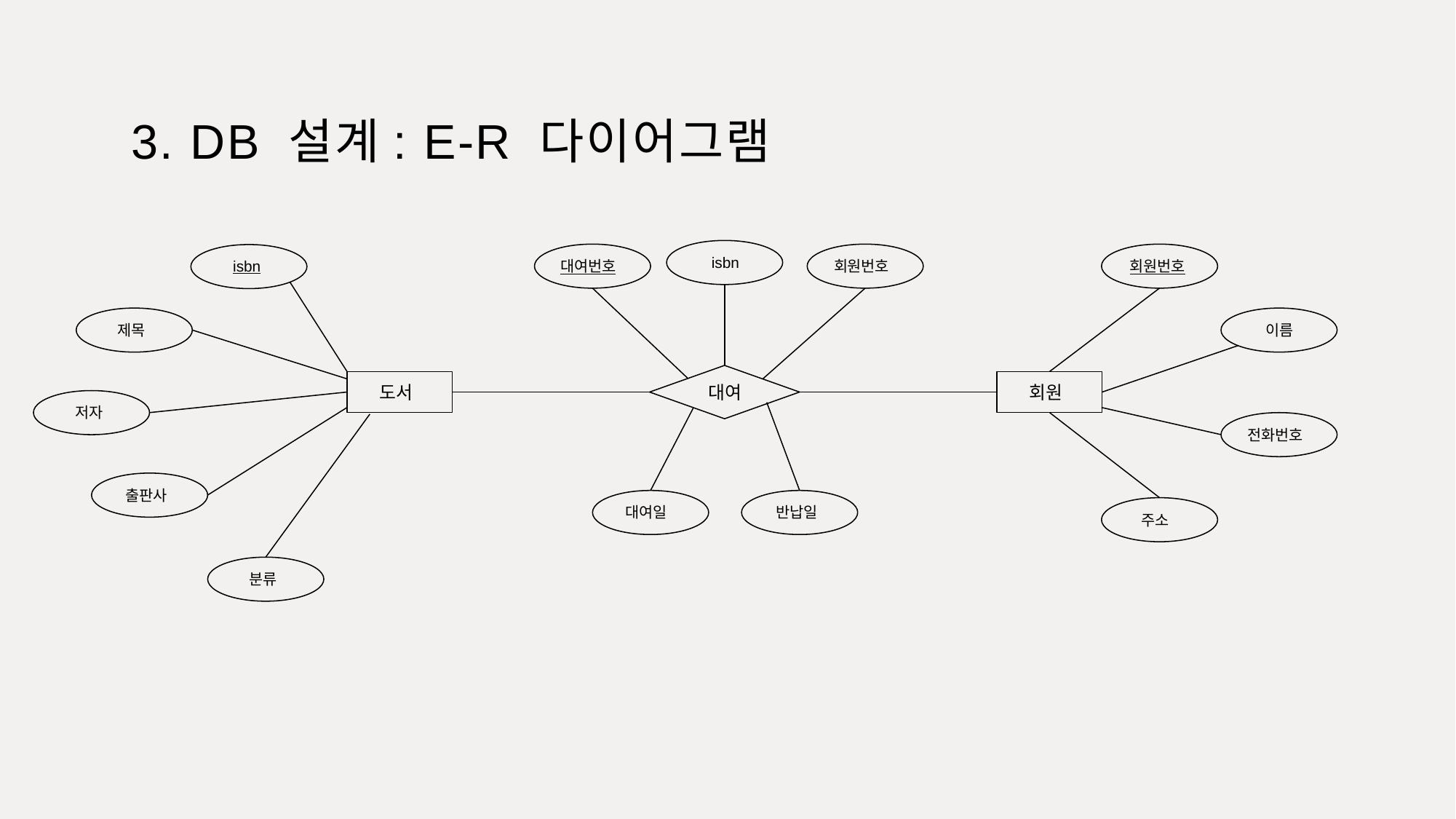

# 3. DB 설계: E-R 다이어그램

isbn
회원번호
isbn
대여번호
회원번호

이름
제목

대여
회원
도서

저자

전화번호

출판사

반납일
대여일

주소

분류